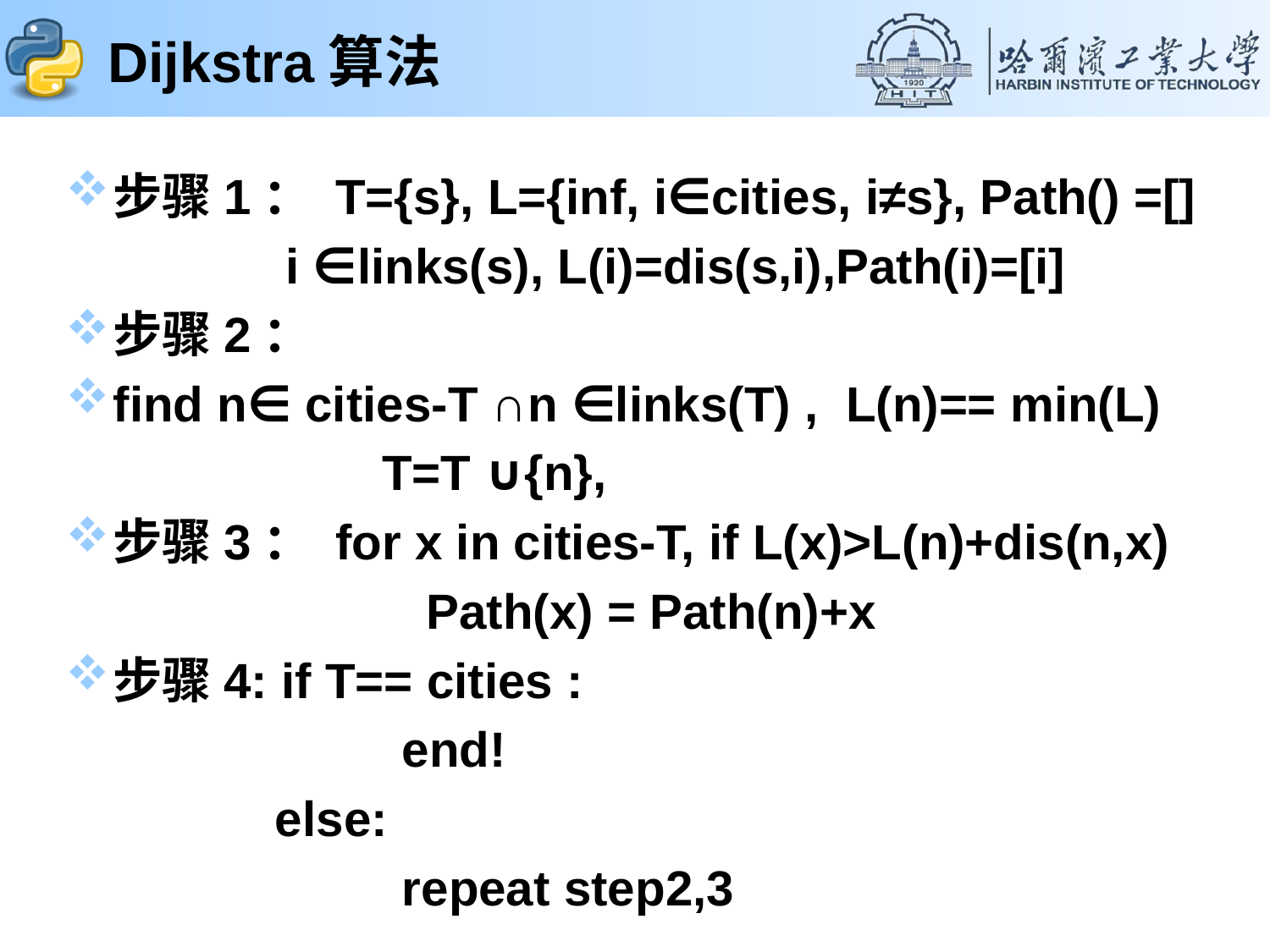

# Dijkstra算法
步骤1： T={s}, L={inf, i∈cities, i≠s}, Path() =[]
                i ∈links(s), L(i)=dis(s,i),Path(i)=[i]
步骤2：
find n∈ cities-T ∩n ∈links(T) ,  L(n)== min(L)
                       T=T ∪{n},
步骤3： for x in cities-T, if L(x)>L(n)+dis(n,x)
	                 Path(x) = Path(n)+x
步骤4: if T== cities :
		      end!
	      else:
		      repeat step2,3